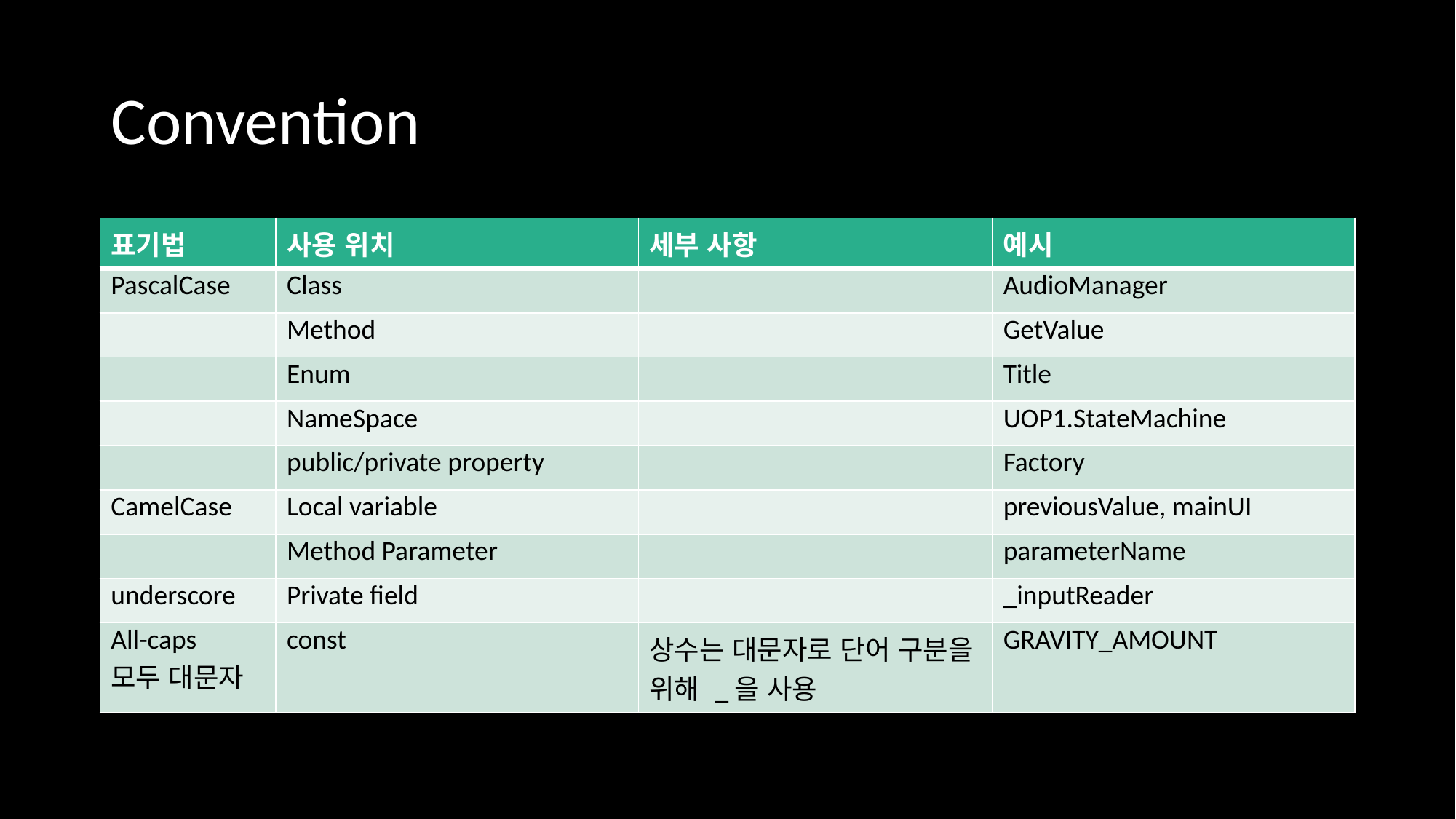

# Convention
| 표기법 | 사용 위치 | 세부 사항 | 예시 |
| --- | --- | --- | --- |
| PascalCase | Class |  | AudioManager |
|  | Method |  | GetValue |
|  | Enum |  | Title |
|  | NameSpace |  | UOP1.StateMachine |
|  | public/private property |  | Factory |
| CamelCase | Local variable |  | previousValue, mainUI |
|  | Method Parameter |  | parameterName |
| underscore | Private field |  | \_inputReader |
| All-caps 모두 대문자 | const | 상수는 대문자로 단어 구분을 위해 \_을 사용 | GRAVITY\_AMOUNT |